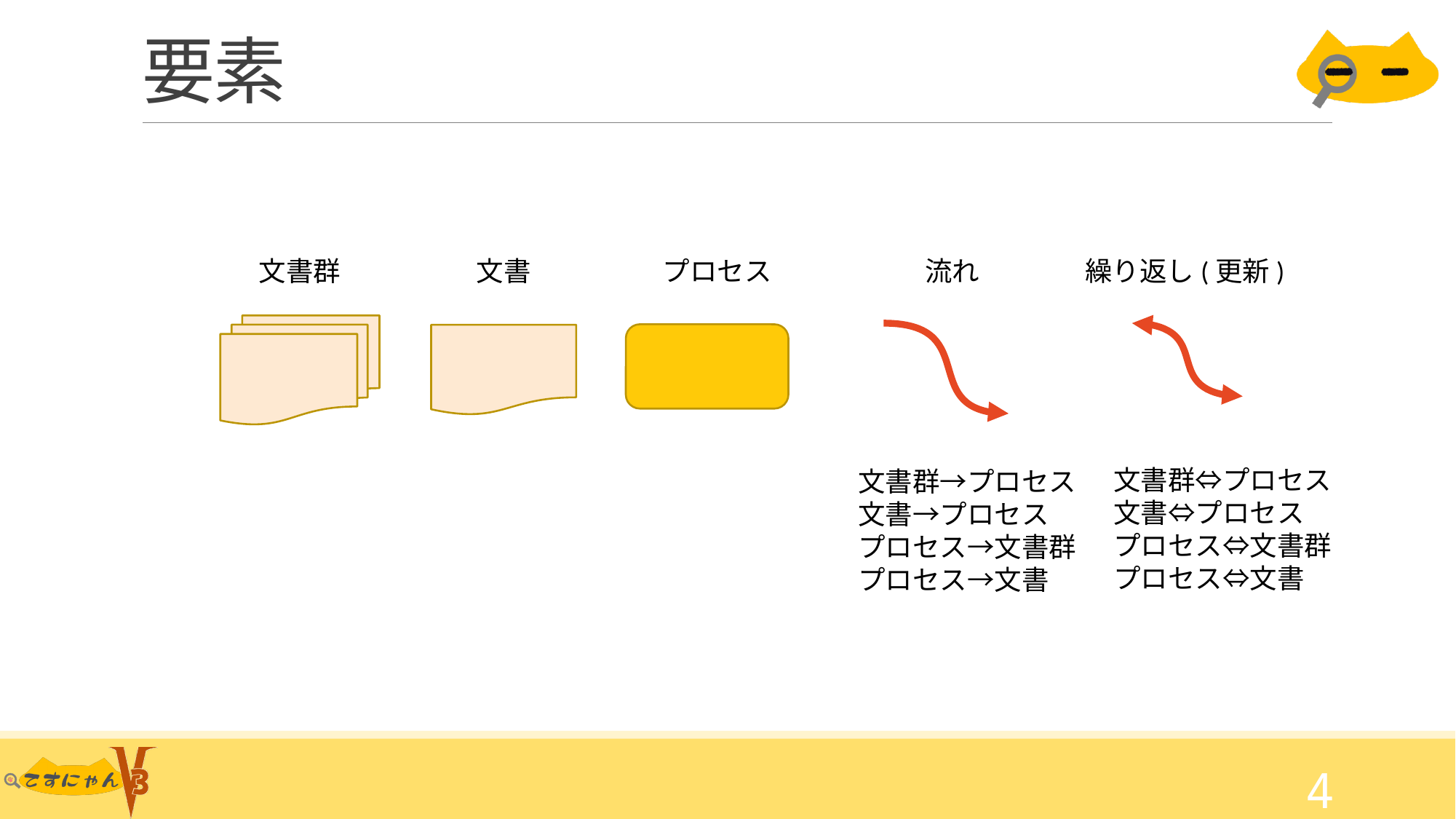

# 要素
文書群
文書
プロセス
流れ
繰り返し(更新)

文書群⇔プロセス
文書⇔プロセス
プロセス⇔文書群
プロセス⇔文書
文書群→プロセス
文書→プロセス
プロセス→文書群
プロセス→文書
4